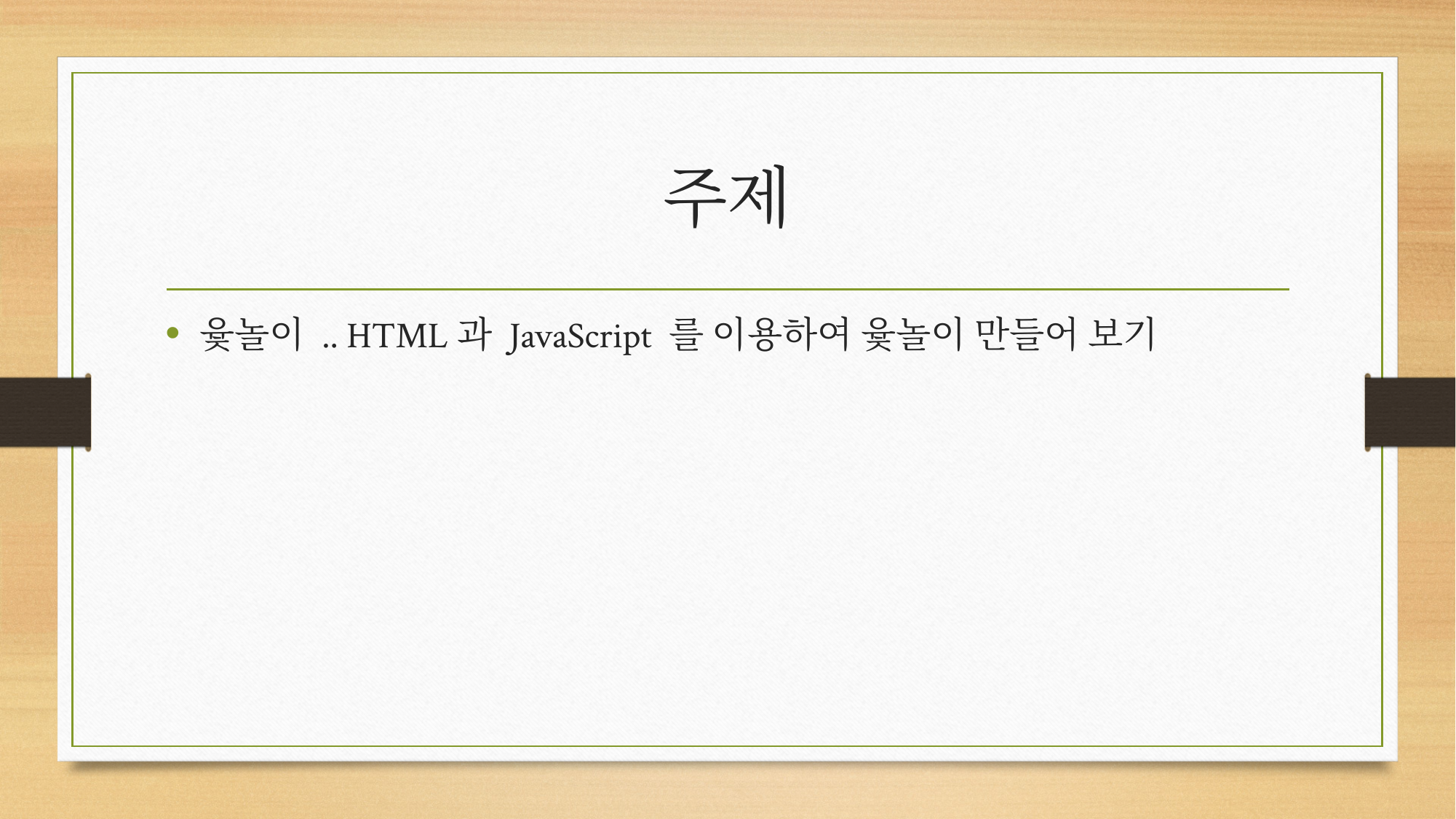

# 주제
윷놀이 .. HTML과 JavaScript 를 이용하여 윷놀이 만들어 보기